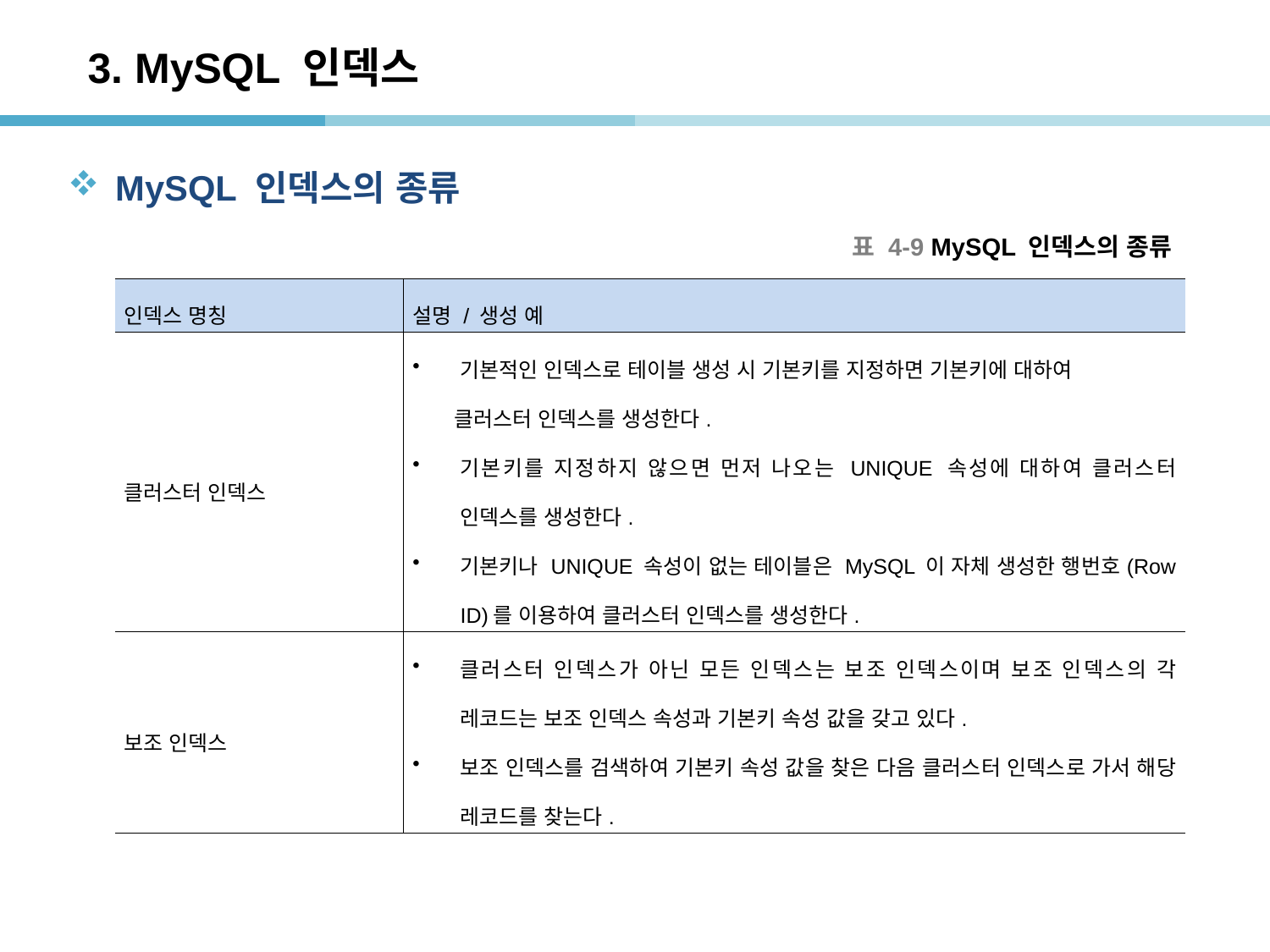

# 3. MySQL 인덱스
MySQL 인덱스의 종류
표 4-9 MySQL 인덱스의 종류
| 인덱스 명칭 | 설명 / 생성 예 |
| --- | --- |
| 클러스터 인덱스 | 기본적인 인덱스로 테이블 생성 시 기본키를 지정하면 기본키에 대하여 클러스터 인덱스를 생성한다. 기본키를 지정하지 않으면 먼저 나오는 UNIQUE 속성에 대하여 클러스터 인덱스를 생성한다. 기본키나 UNIQUE 속성이 없는 테이블은 MySQL 이 자체 생성한 행번호(Row ID)를 이용하여 클러스터 인덱스를 생성한다. |
| 보조 인덱스 | 클러스터 인덱스가 아닌 모든 인덱스는 보조 인덱스이며 보조 인덱스의 각 레코드는 보조 인덱스 속성과 기본키 속성 값을 갖고 있다. 보조 인덱스를 검색하여 기본키 속성 값을 찾은 다음 클러스터 인덱스로 가서 해당 레코드를 찾는다. |